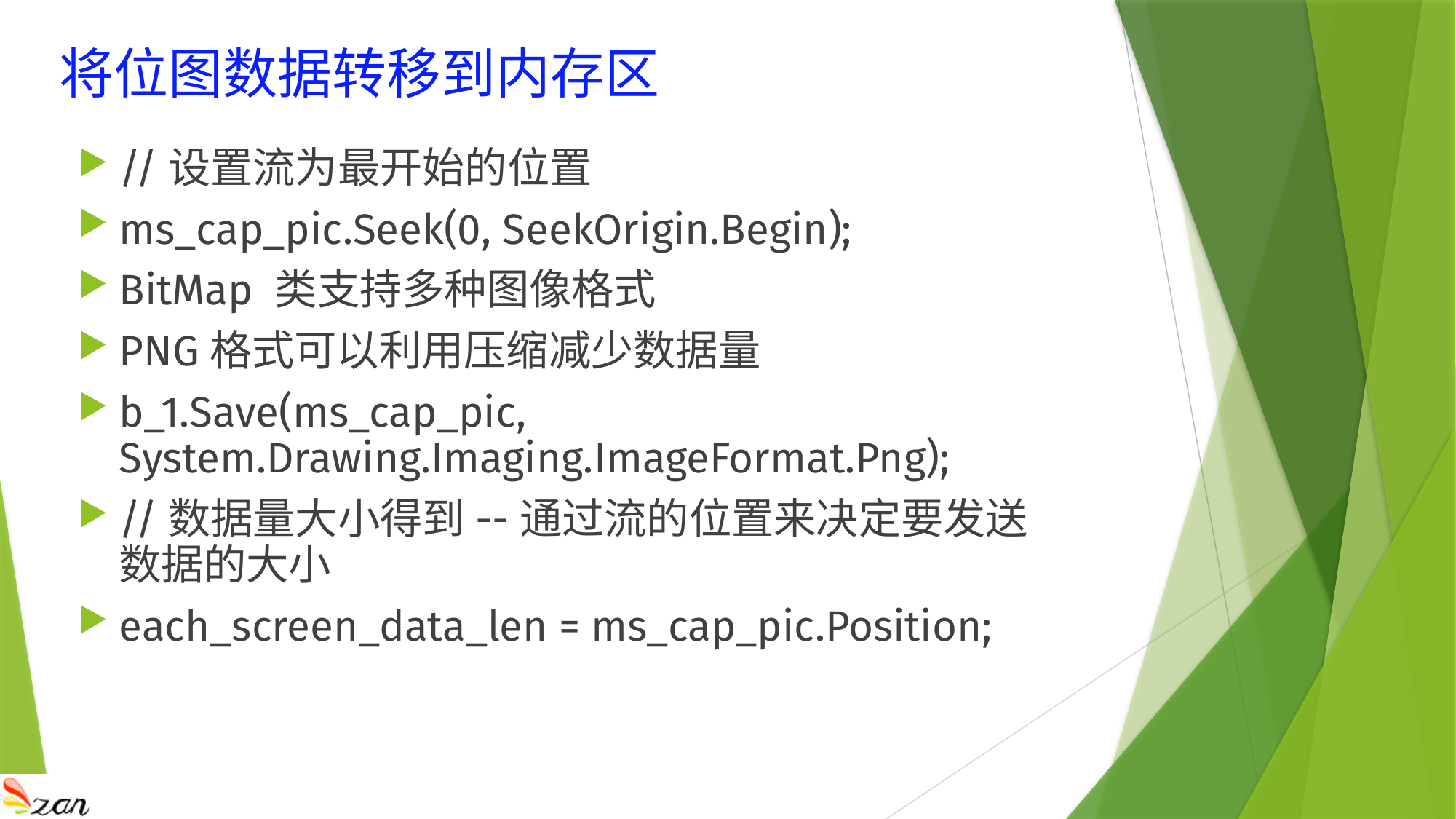

# 将位图数据转移到内存区
//设置流为最开始的位置
ms_cap_pic.Seek(0, SeekOrigin.Begin);
BitMap 类支持多种图像格式
PNG格式可以利用压缩减少数据量
b_1.Save(ms_cap_pic, System.Drawing.Imaging.ImageFormat.Png);
//数据量大小得到--通过流的位置来决定要发送数据的大小
each_screen_data_len = ms_cap_pic.Position;